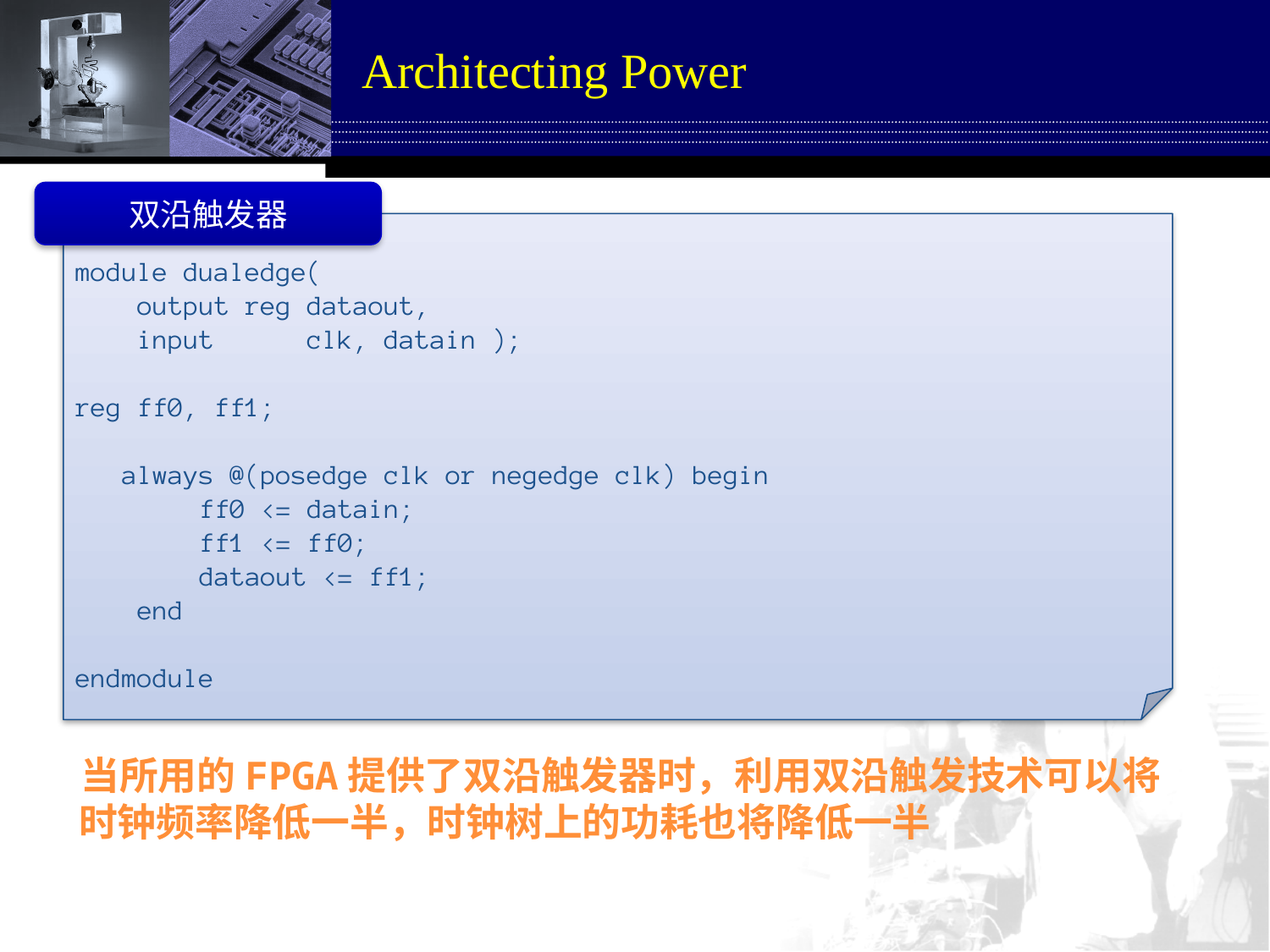

# Architecting Power

双沿触发器

module dualedge(
    output reg dataout,
    input      clk, datain );

reg ff0, ff1;

   always @(posedge clk or negedge clk) begin
        ff0 <= datain;
        ff1 <= ff0;
        dataout <= ff1;
    end

endmodule
当所用的FPGA提供了双沿触发器时，利用双沿触发技术可以将时钟频率降低一半，时钟树上的功耗也将降低一半